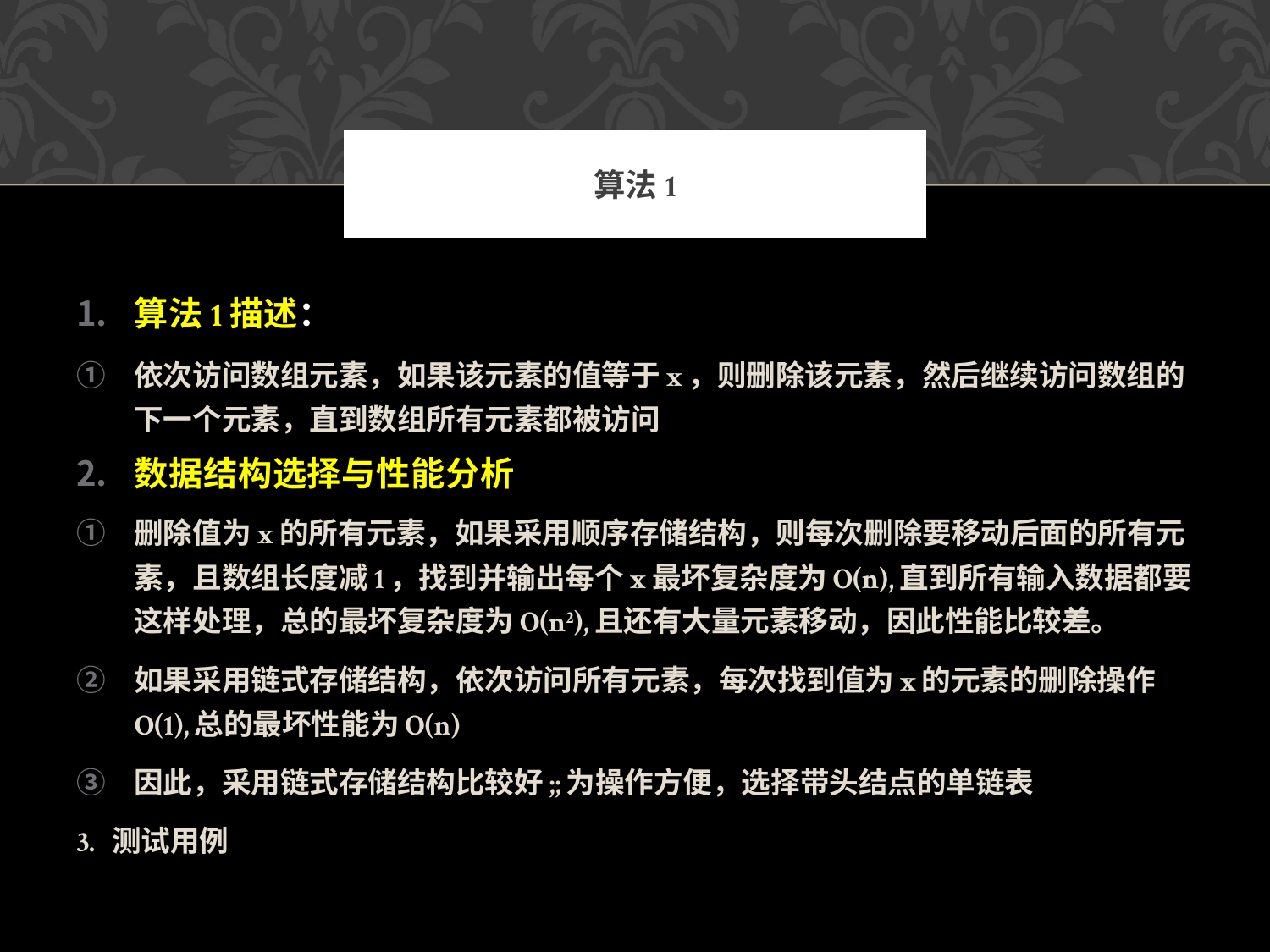

# 算法1
算法1描述：
依次访问数组元素，如果该元素的值等于x，则删除该元素，然后继续访问数组的下一个元素，直到数组所有元素都被访问
数据结构选择与性能分析
删除值为x的所有元素，如果采用顺序存储结构，则每次删除要移动后面的所有元素，且数组长度减1，找到并输出每个x最坏复杂度为O(n),直到所有输入数据都要这样处理，总的最坏复杂度为O(n2),且还有大量元素移动，因此性能比较差。
如果采用链式存储结构，依次访问所有元素，每次找到值为x的元素的删除操作O(1),总的最坏性能为O(n)
因此，采用链式存储结构比较好;;为操作方便，选择带头结点的单链表
3.  测试用例